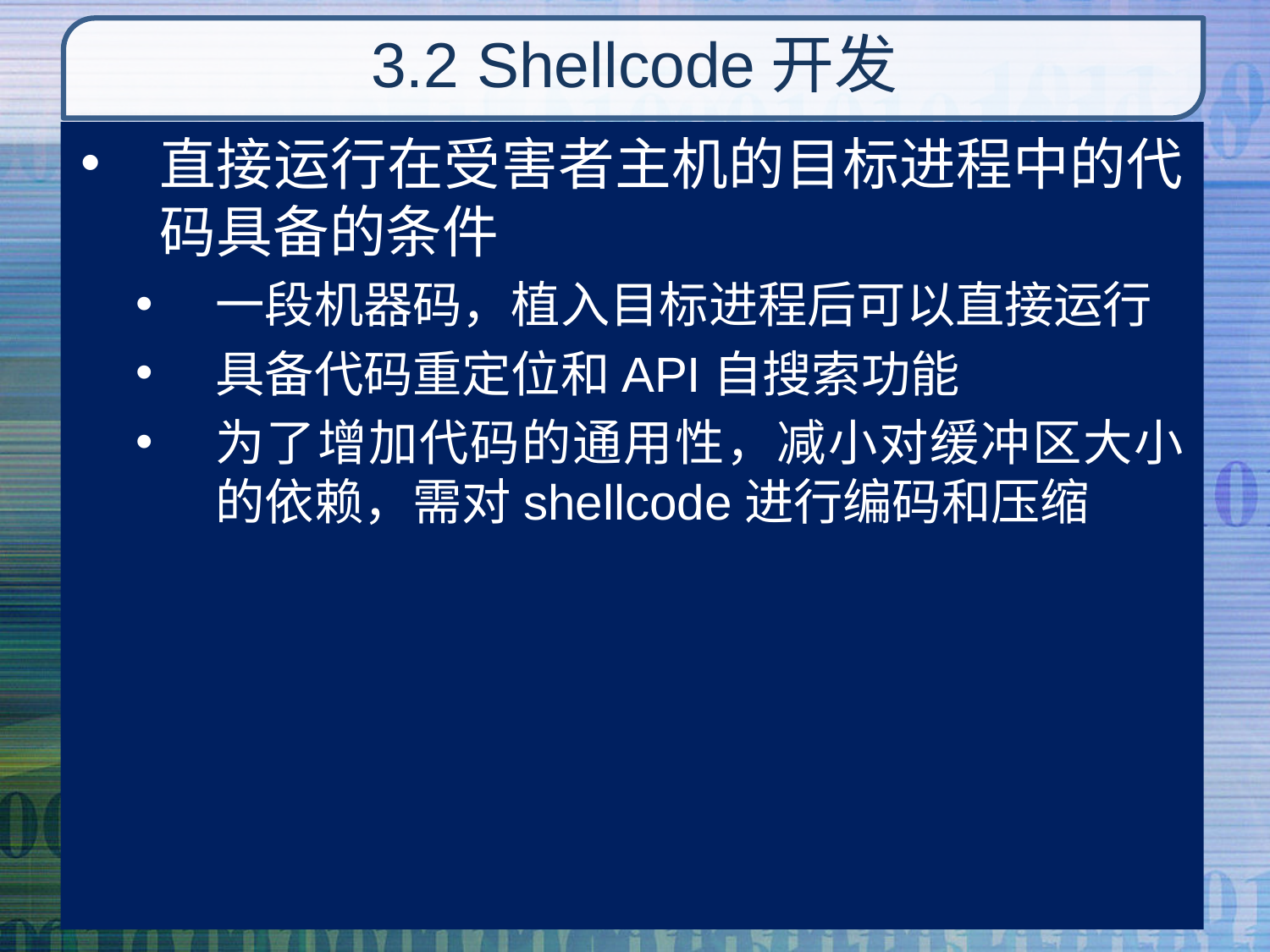

# 3.2 Shellcode开发
直接运行在受害者主机的目标进程中的代码具备的条件
一段机器码，植入目标进程后可以直接运行
具备代码重定位和API自搜索功能
为了增加代码的通用性，减小对缓冲区大小的依赖，需对shellcode进行编码和压缩